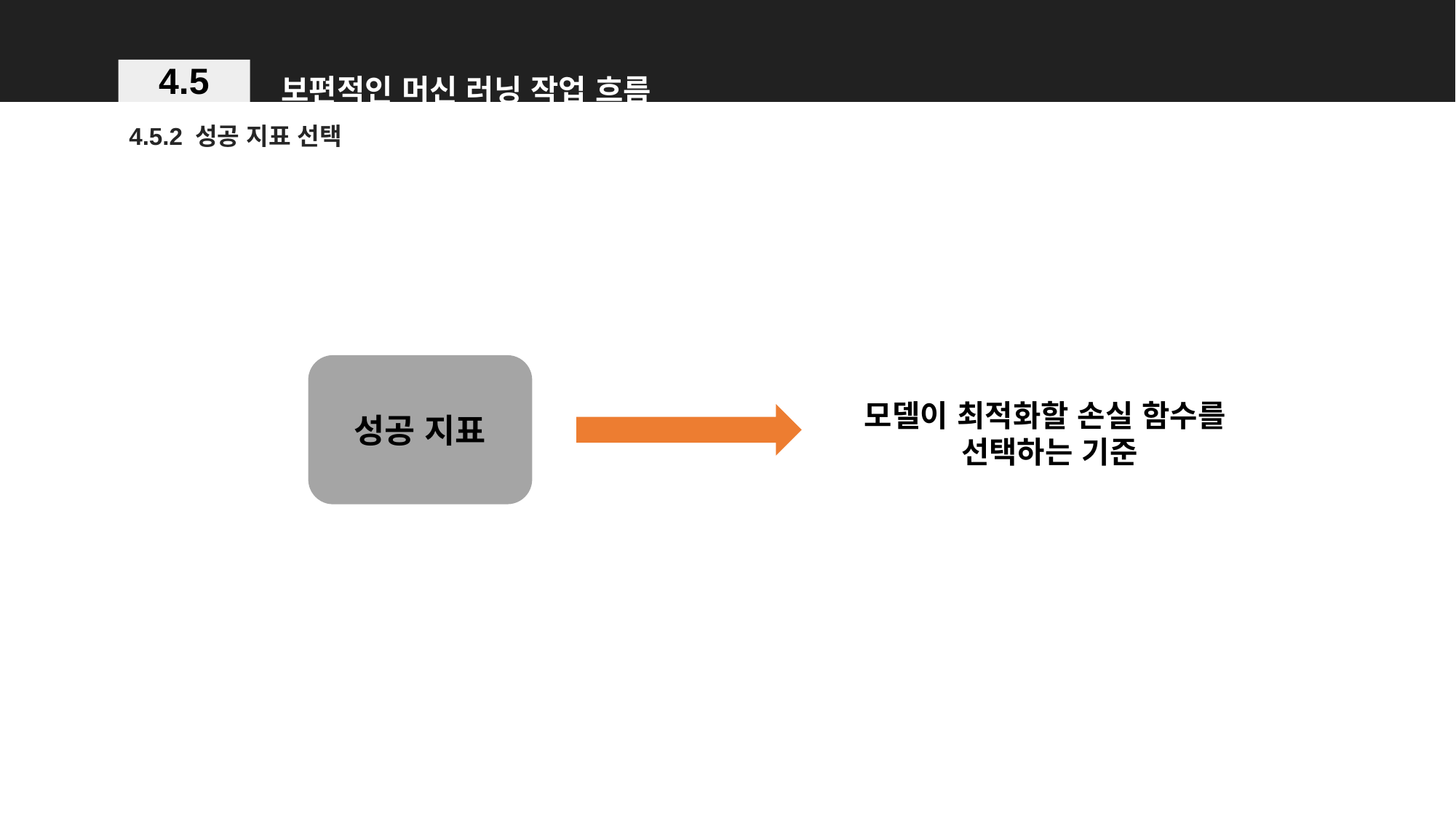

보편적인 머신 러닝 작업 흐름
4.5

4.5.2 성공 지표 선택

모델이 최적화할 손실 함수를
선택하는 기준
성공 지표